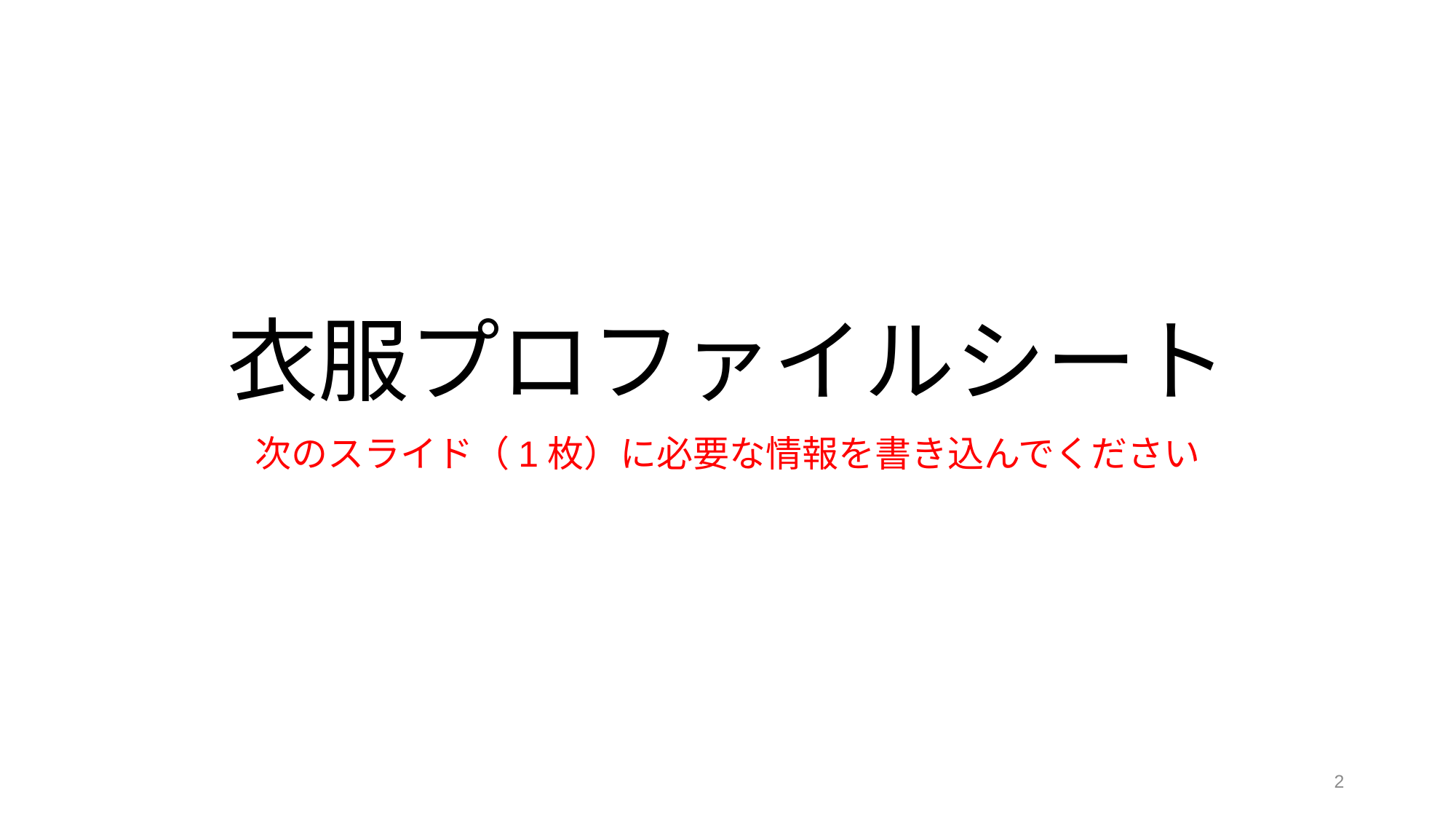

# 衣服プロファイルシート
次のスライド（1枚）に必要な情報を書き込んでください
2